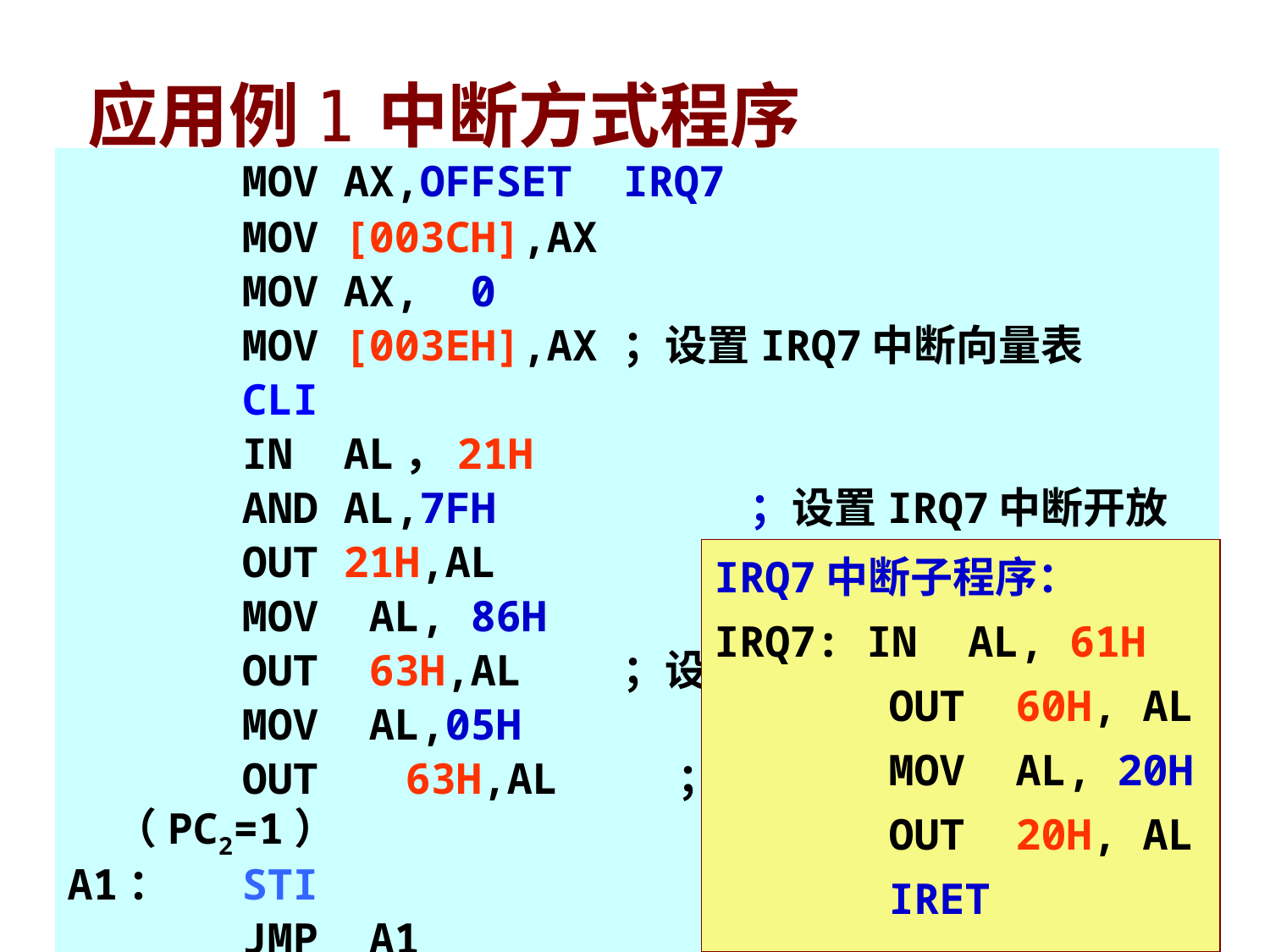

# 应用例1中断方式程序
		MOV AX,OFFSET  IRQ7
		MOV [003CH],AX
		MOV AX,  0
		MOV [003EH],AX	；设置IRQ7中断向量表
		CLI
		IN  AL，21H
		AND AL,7FH		；设置IRQ7中断开放
		OUT 21H,AL
		MOV  AL, 86H
		OUT  63H,AL	；设置8255方式字
		MOV  AL,05H
		OUT  63H,AL	；设置B口中断允许（PC2=1）
A1：	STI
		JMP  A1
IRQ7中断子程序：
IRQ7: IN  AL, 61H
		OUT  60H, AL
		MOV  AL, 20H
		OUT  20H, AL
		IRET